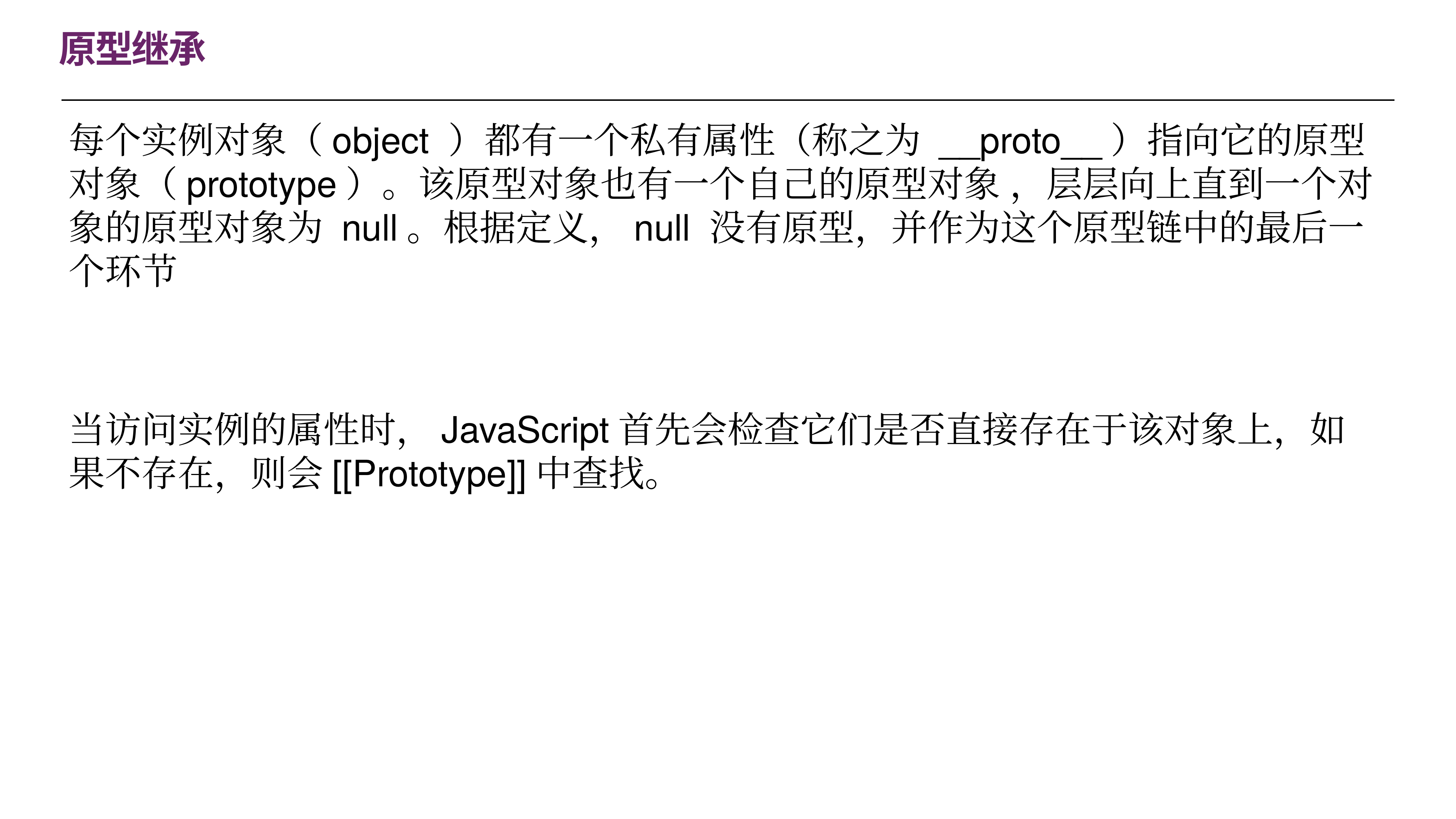

# 原型继承
每个实例对象（object ）都有一个私有属性（称之为 __proto__）指向它的原型对象（prototype）。该原型对象也有一个自己的原型对象 ，层层向上直到一个对象的原型对象为 null。根据定义，null 没有原型，并作为这个原型链中的最后一个环节

当访问实例的属性时，JavaScript首先会检查它们是否直接存在于该对象上，如果不存在，则会[[Prototype]]中查找。
9